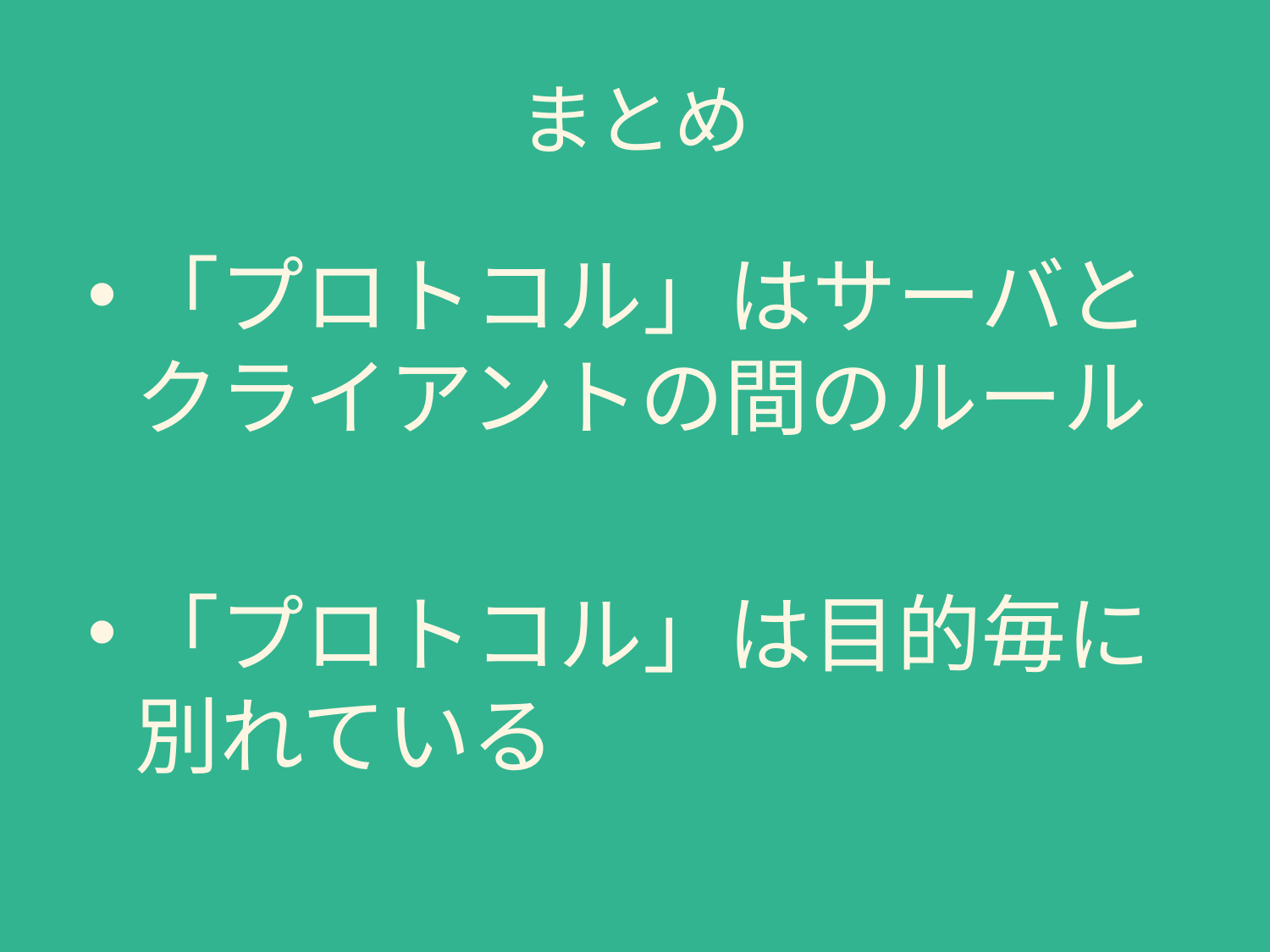

# まとめ
「プロトコル」はサーバとクライアントの間のルール

「プロトコル」は目的毎に別れている